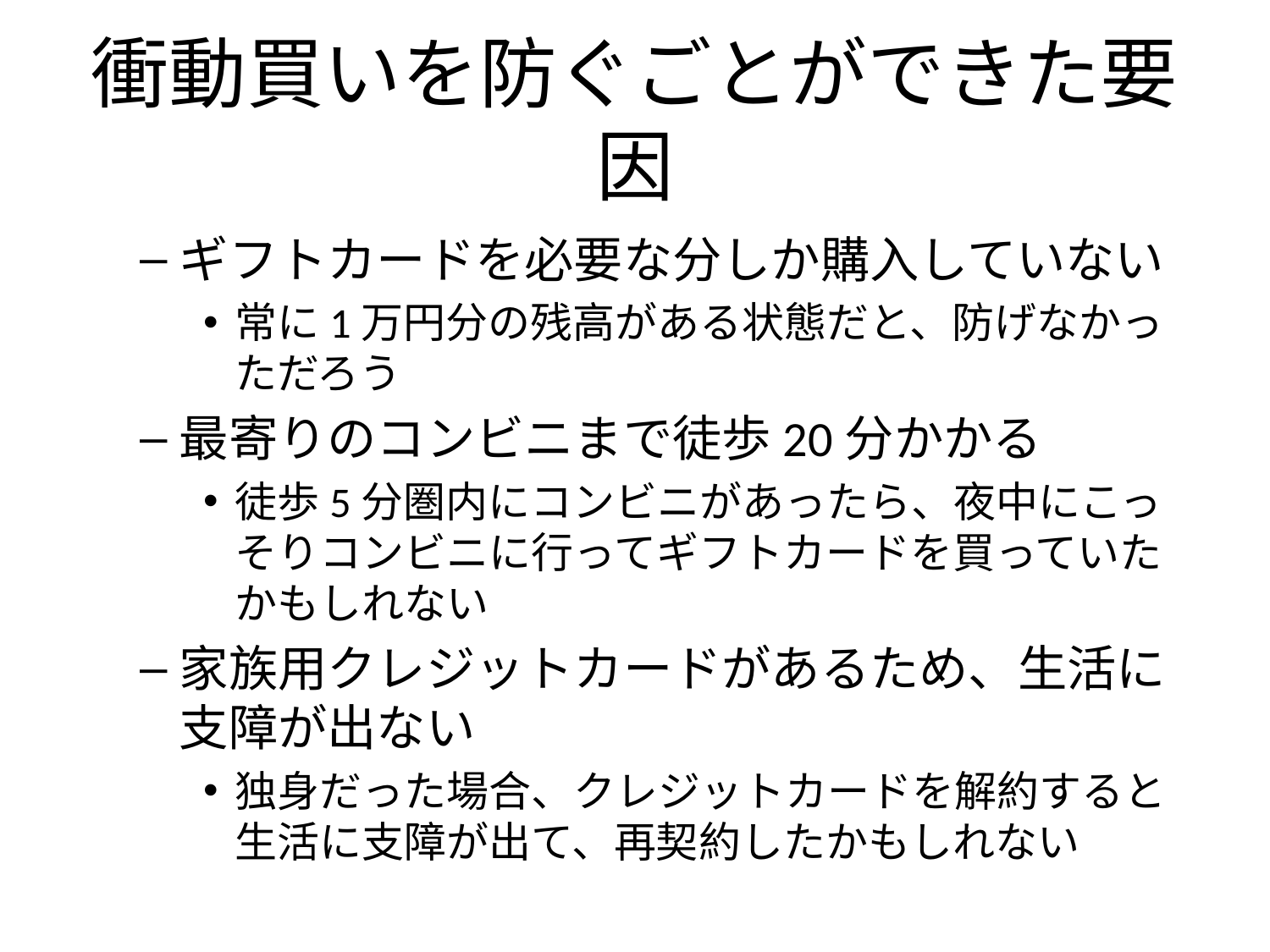

# 衝動買いを防ぐごとができた要因
ギフトカードを必要な分しか購入していない
常に1万円分の残高がある状態だと、防げなかっただろう
最寄りのコンビニまで徒歩20分かかる
徒歩5分圏内にコンビニがあったら、夜中にこっそりコンビニに行ってギフトカードを買っていたかもしれない
家族用クレジットカードがあるため、生活に支障が出ない
独身だった場合、クレジットカードを解約すると生活に支障が出て、再契約したかもしれない